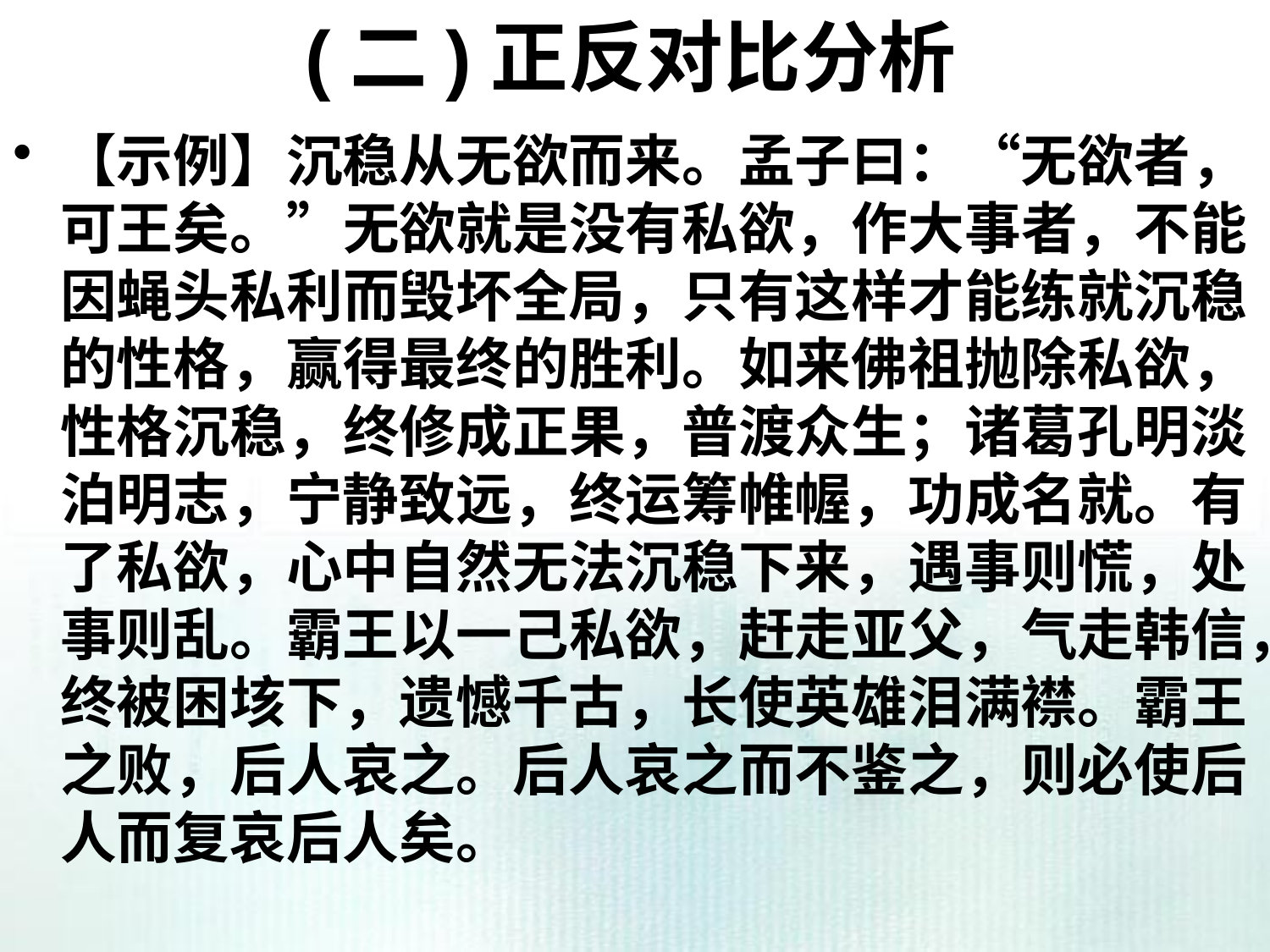

# (二)正反对比分析
【示例】沉稳从无欲而来。孟子曰：“无欲者，可王矣。”无欲就是没有私欲，作大事者，不能因蝇头私利而毁坏全局，只有这样才能练就沉稳的性格，赢得最终的胜利。如来佛祖抛除私欲，性格沉稳，终修成正果，普渡众生；诸葛孔明淡泊明志，宁静致远，终运筹帷幄，功成名就。有了私欲，心中自然无法沉稳下来，遇事则慌，处事则乱。霸王以一己私欲，赶走亚父，气走韩信，终被困垓下，遗憾千古，长使英雄泪满襟。霸王之败，后人哀之。后人哀之而不鉴之，则必使后人而复哀后人矣。